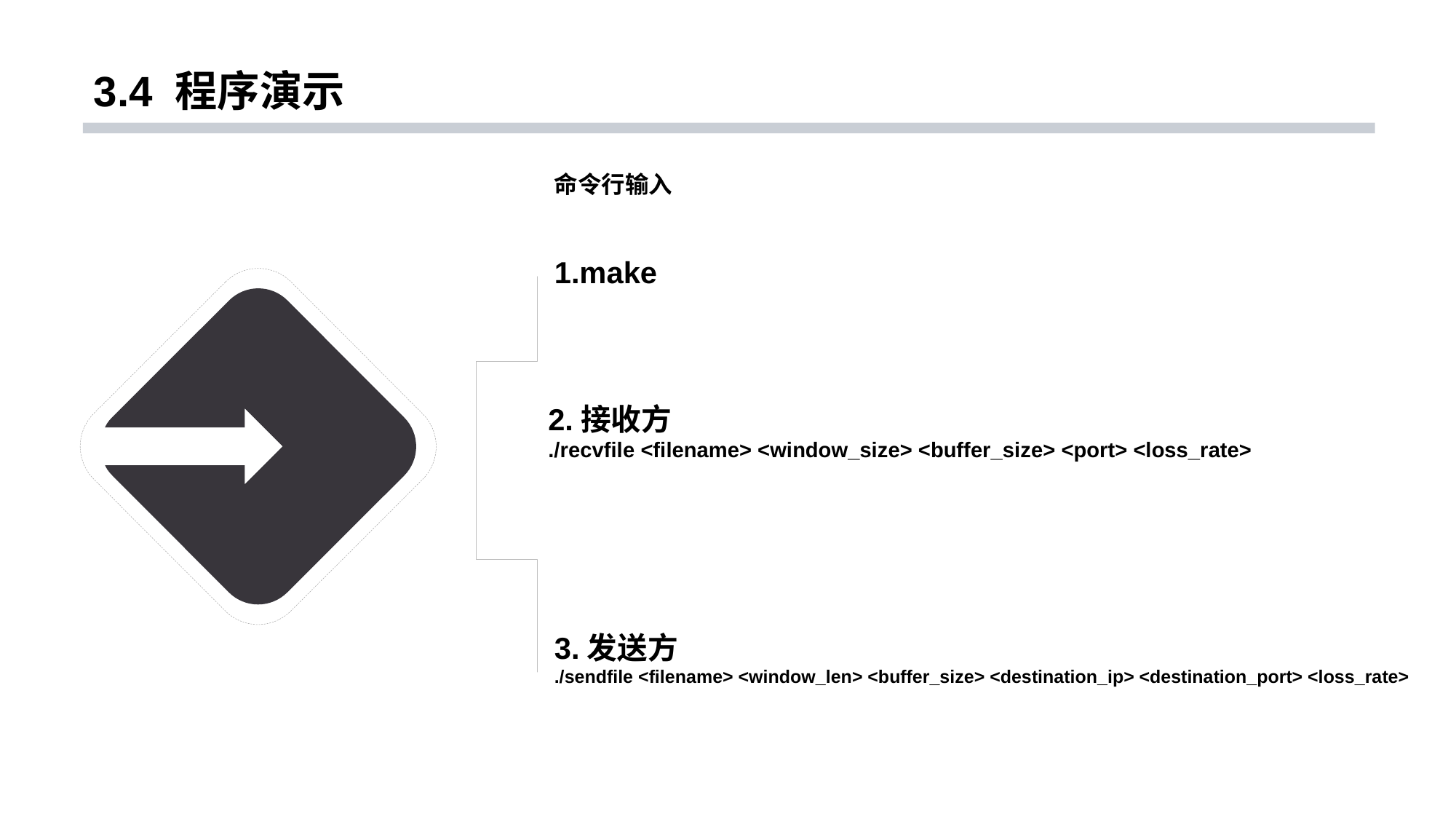

# 3.4 程序演示
命令行输入
1.make

2.接收方
./recvfile <filename> <window_size> <buffer_size> <port> <loss_rate>
3.发送方
./sendfile <filename> <window_len> <buffer_size> <destination_ip> <destination_port> <loss_rate>